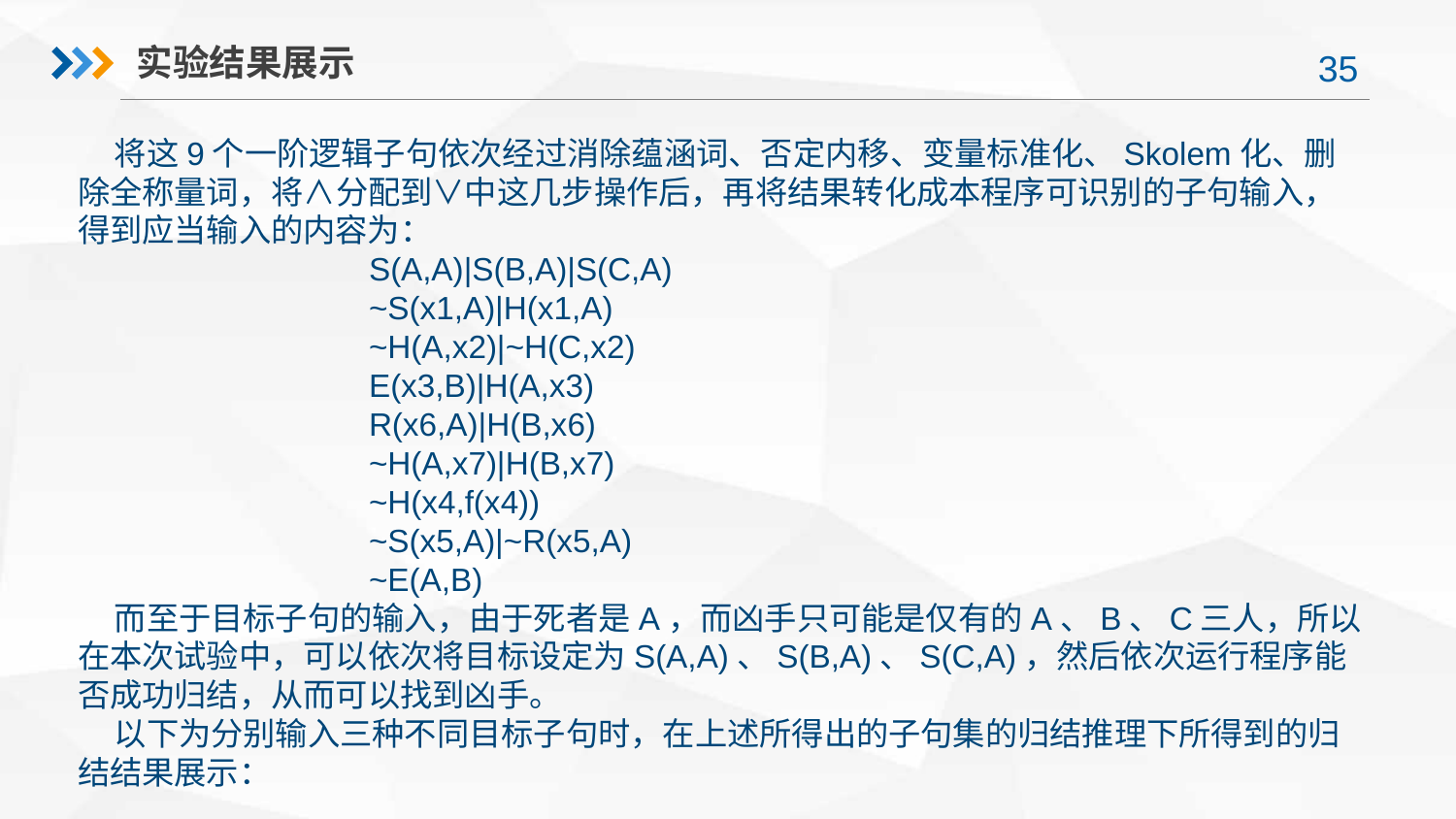

实验结果展示
    将这9个一阶逻辑子句依次经过消除蕴涵词、否定内移、变量标准化、Skolem化、删除全称量词，将∧分配到∨中这几步操作后，再将结果转化成本程序可识别的子句输入，得到应当输入的内容为：
		S(A,A)|S(B,A)|S(C,A)
		~S(x1,A)|H(x1,A)
		~H(A,x2)|~H(C,x2)
		E(x3,B)|H(A,x3)
		R(x6,A)|H(B,x6)
		~H(A,x7)|H(B,x7)
		~H(x4,f(x4))
		~S(x5,A)|~R(x5,A)
		~E(A,B)
    而至于目标子句的输入，由于死者是A，而凶手只可能是仅有的A、B、C三人，所以在本次试验中，可以依次将目标设定为S(A,A)、S(B,A)、S(C,A)，然后依次运行程序能否成功归结，从而可以找到凶手。
    以下为分别输入三种不同目标子句时，在上述所得出的子句集的归结推理下所得到的归结结果展示：